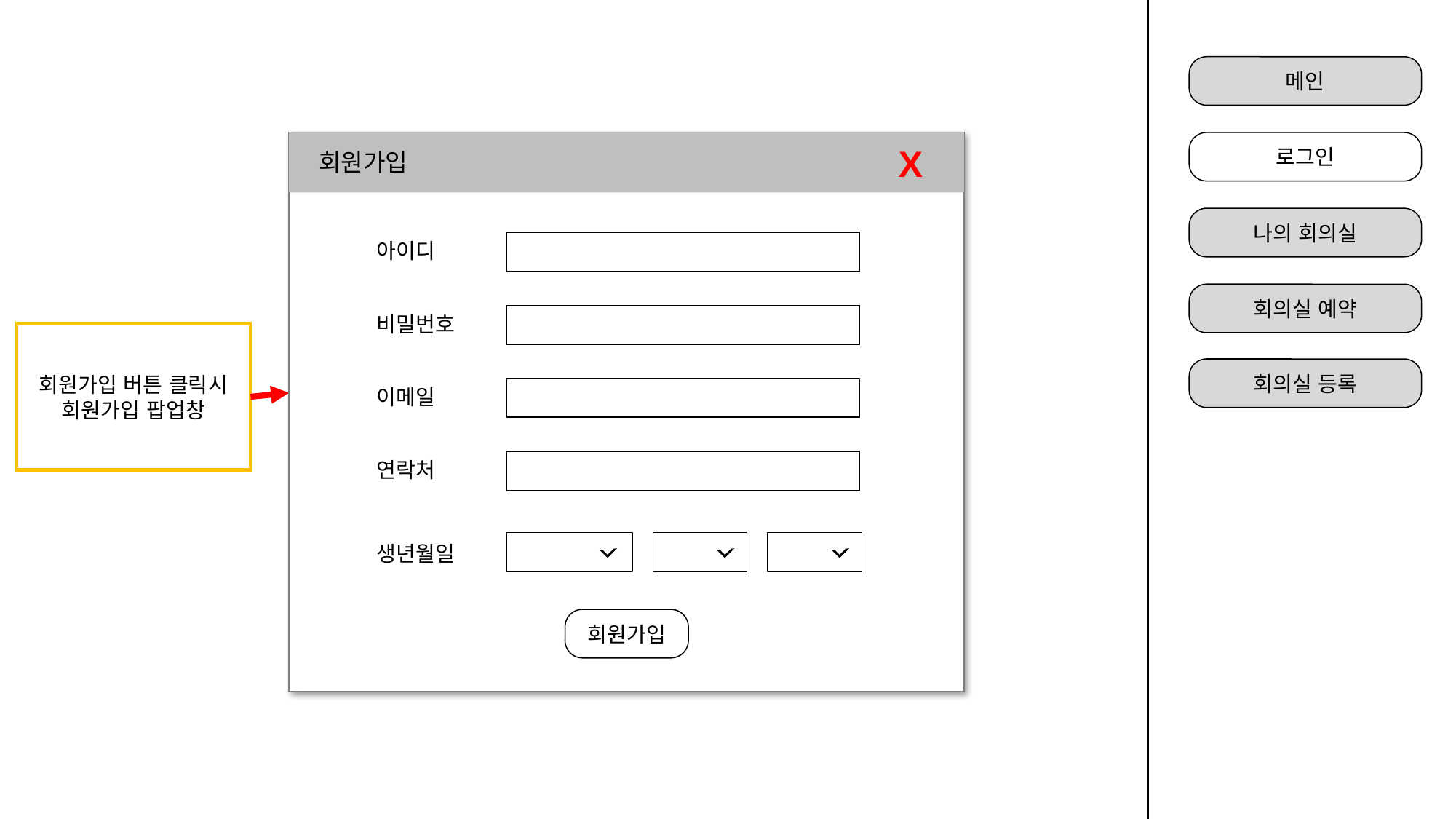

로그인 / 회원가입
메인
X

회원가입
아이디

비밀번호

이메일

연락처
생년월일

회원가입
로그인
나의 회의실
로그인
회의실 예약

회원가입 버튼 클릭시
회원가입 팝업창
아이디

비밀번호
회의실 등록
로그인
회원가입